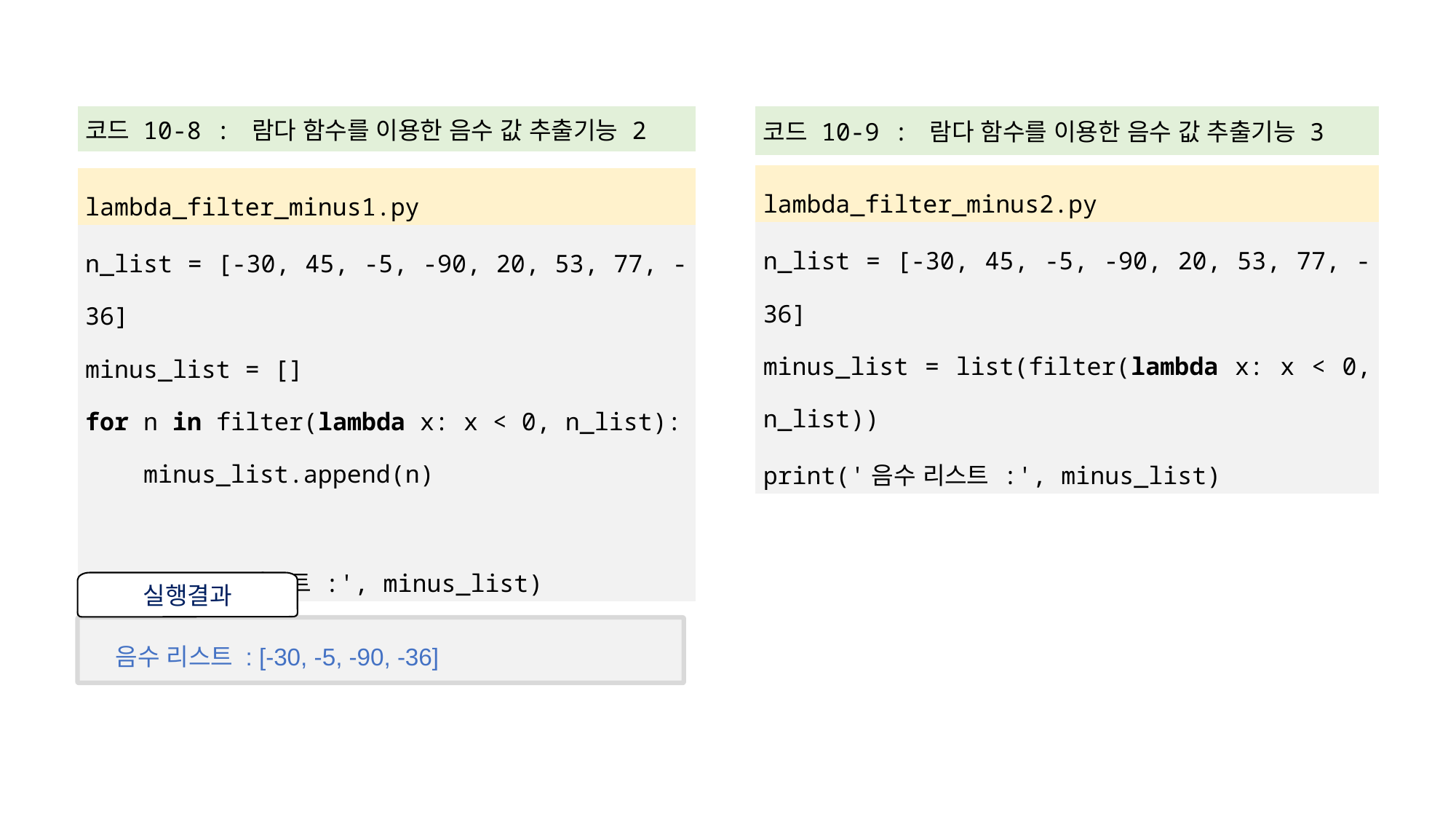

| 코드 10-8 : 람다 함수를 이용한 음수 값 추출기능 2 |
| --- |
|  |
| lambda\_filter\_minus1.py |
| n\_list = [-30, 45, -5, -90, 20, 53, 77, -36] minus\_list = [] for n in filter(lambda x: x < 0, n\_list): minus\_list.append(n) print('음수 리스트 :', minus\_list) |
| 코드 10-9 : 람다 함수를 이용한 음수 값 추출기능 3 |
| --- |
|  |
| lambda\_filter\_minus2.py |
| n\_list = [-30, 45, -5, -90, 20, 53, 77, -36] minus\_list = list(filter(lambda x: x < 0, n\_list)) print('음수 리스트 :', minus\_list) |
실행결과

음수 리스트 : [-30, -5, -90, -36]